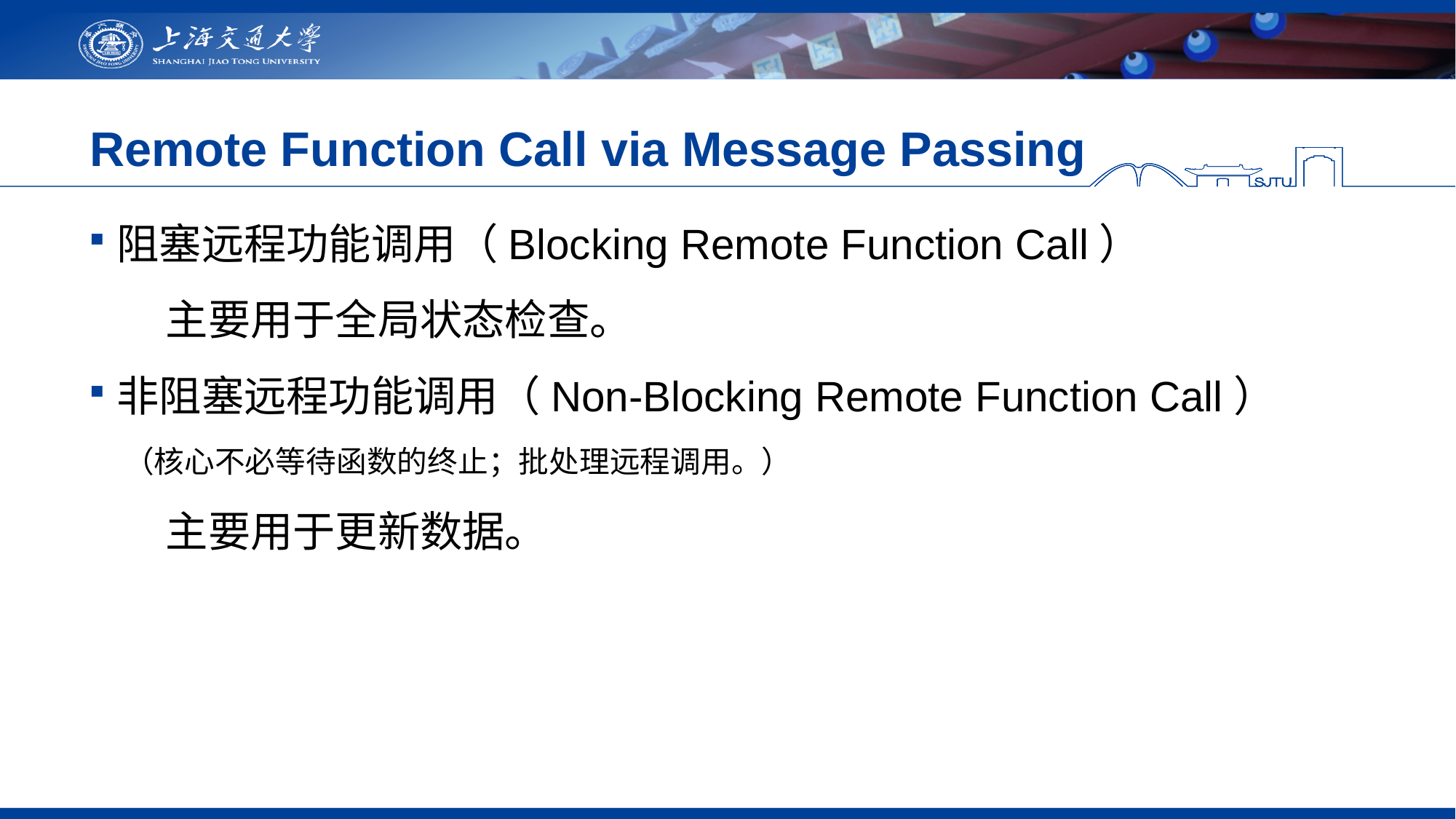

# Remote Function Call via Message Passing
阻塞远程功能调用（Blocking Remote Function Call）
       主要用于全局状态检查。
非阻塞远程功能调用（Non-Blocking Remote Function Call）
    （核心不必等待函数的终止；批处理远程调用。）
       主要用于更新数据。